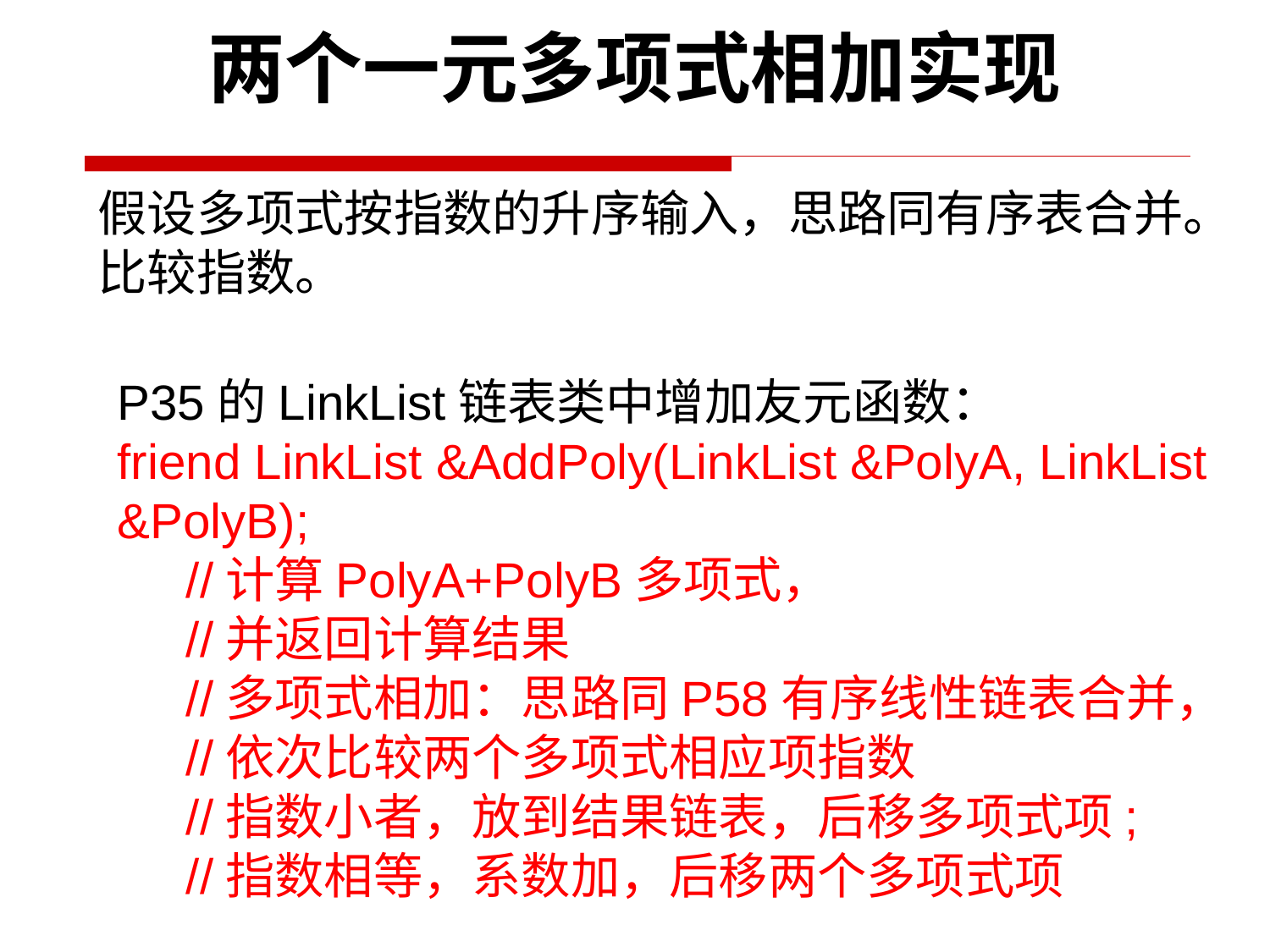

两个一元多项式相加实现
假设多项式按指数的升序输入，思路同有序表合并。比较指数。
P35的LinkList链表类中增加友元函数：
friend LinkList &AddPoly(LinkList &PolyA, LinkList &PolyB);
     //计算PolyA+PolyB多项式，
     //并返回计算结果
     //多项式相加：思路同P58有序线性链表合并，
     //依次比较两个多项式相应项指数
     //指数小者，放到结果链表，后移多项式项;
     //指数相等，系数加，后移两个多项式项